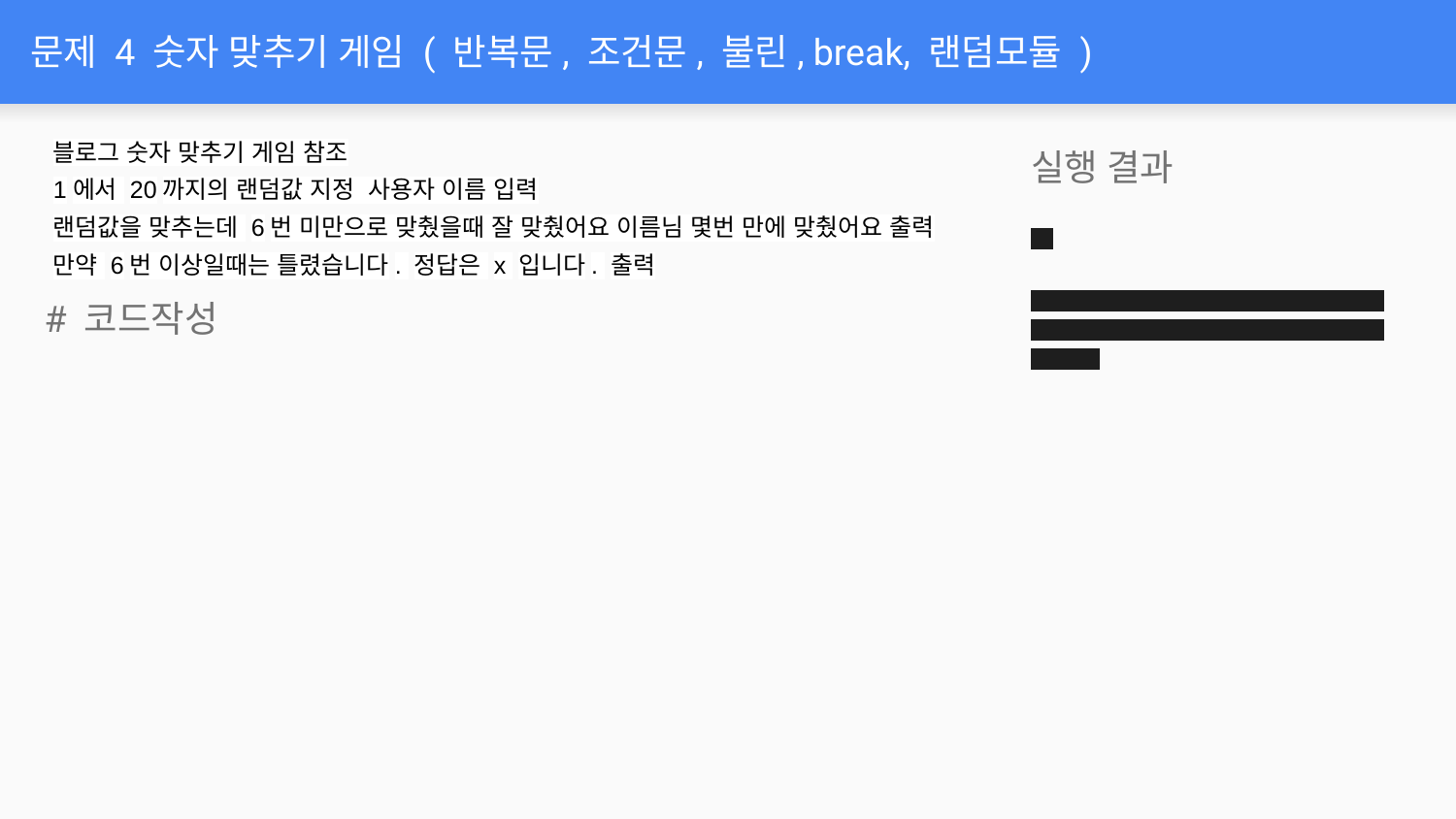

# 문제 4 숫자 맞추기 게임 ( 반복문, 조건문, 불린, break, 랜덤모듈 )
블로그 숫자 맞추기 게임 참조
1에서 20까지의 랜덤값 지정  사용자 이름 입력
랜덤값을 맞추는데 6번 미만으로 맞췄을때 잘 맞췄어요 이름님 몇번 만에 맞췄어요 출력
만약 6번 이상일때는 틀렸습니다. 정답은 x 입니다. 출력

실행 결과

# 코드작성